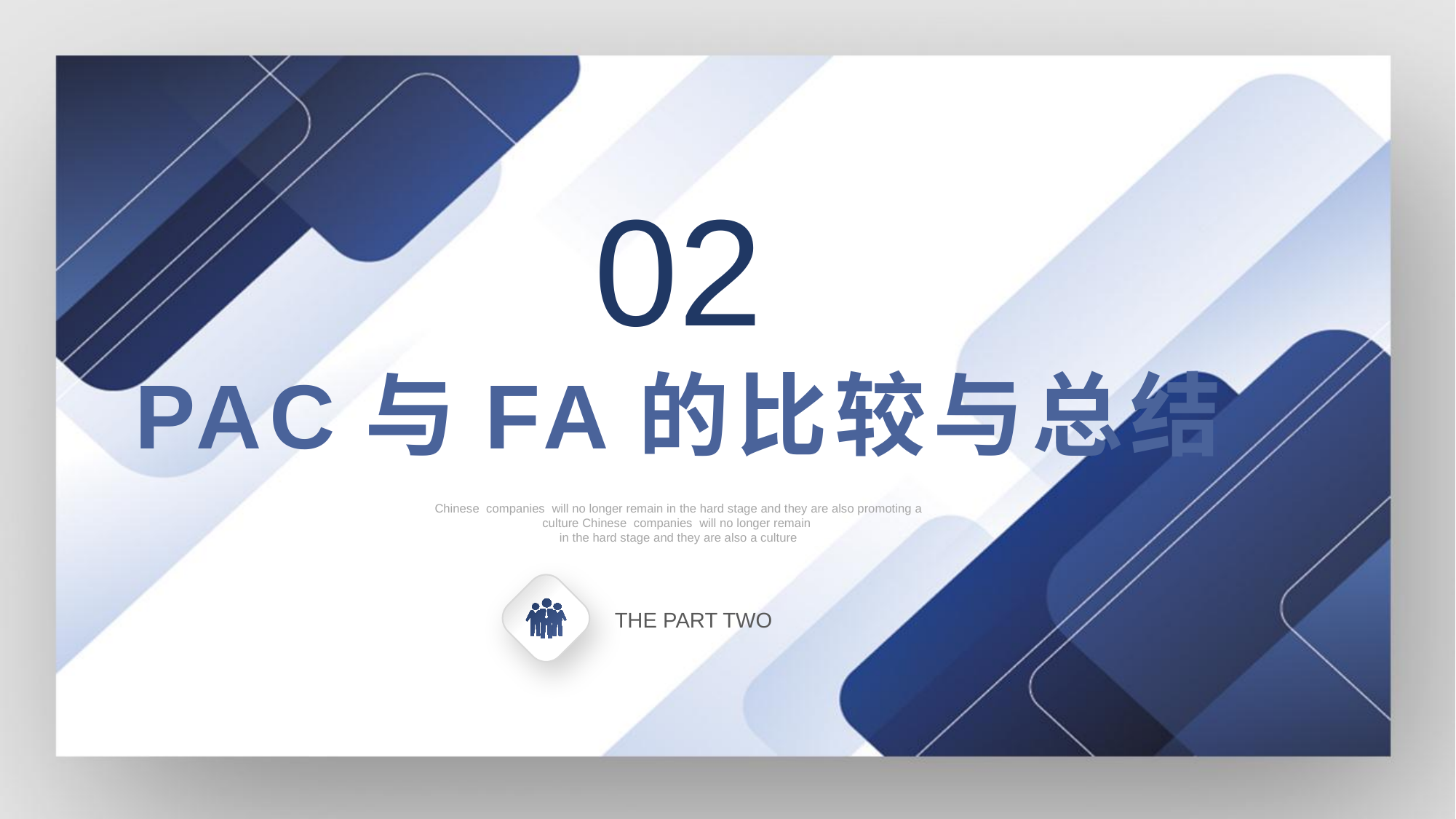

02
PAC与FA的比较与总结
Chinese  companies  will no longer remain in the hard stage and they are also promoting a culture Chinese  companies  will no longer remain
in the hard stage and they are also a culture

THE PART TWO